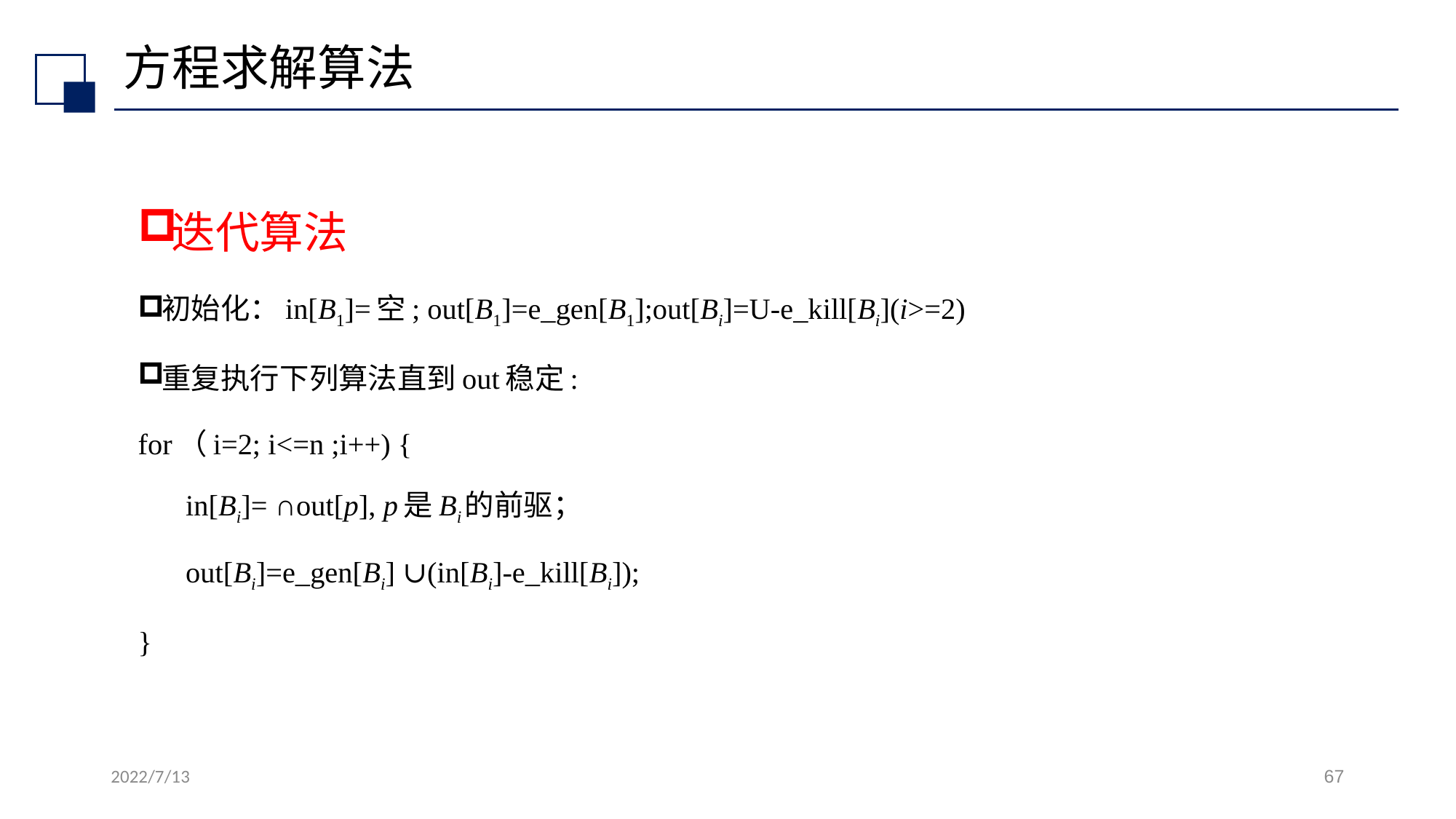

# 方程求解算法
迭代算法
初始化：in[B1]=空; out[B1]=e_gen[B1];out[Bi]=U-e_kill[Bi](i>=2)
重复执行下列算法直到out稳定:
for（i=2; i<=n ;i++) {
in[Bi]= ∩out[p], p是Bi的前驱；
out[Bi]=e_gen[Bi] ∪(in[Bi]-e_kill[Bi]);
}
2022/7/13
67